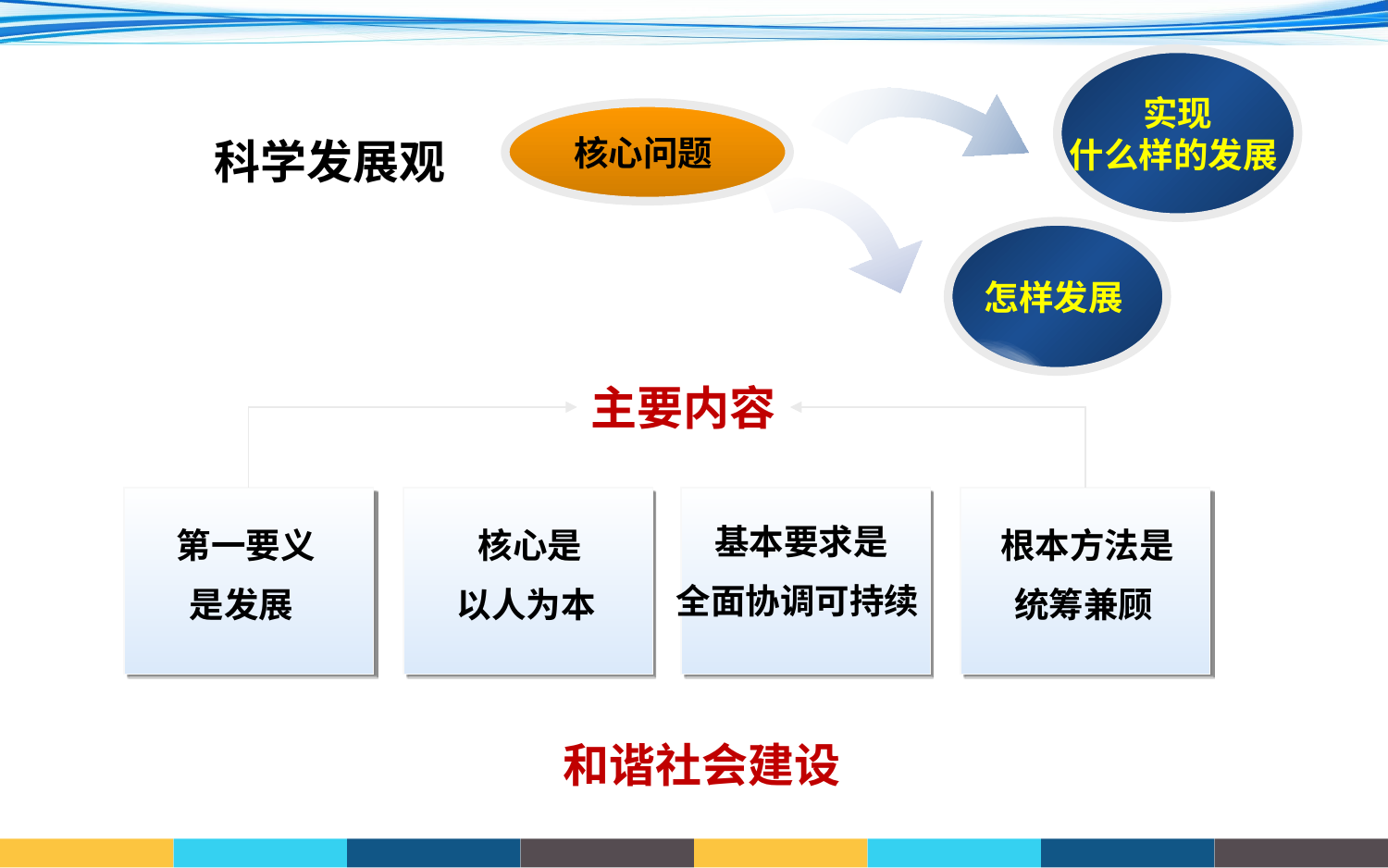

实现
什么样的发展
核心问题
科学发展观

怎样发展

主要内容

基本要求是
全面协调可持续
第一要义
是发展
核心是
以人为本
根本方法是
统筹兼顾
和谐社会建设